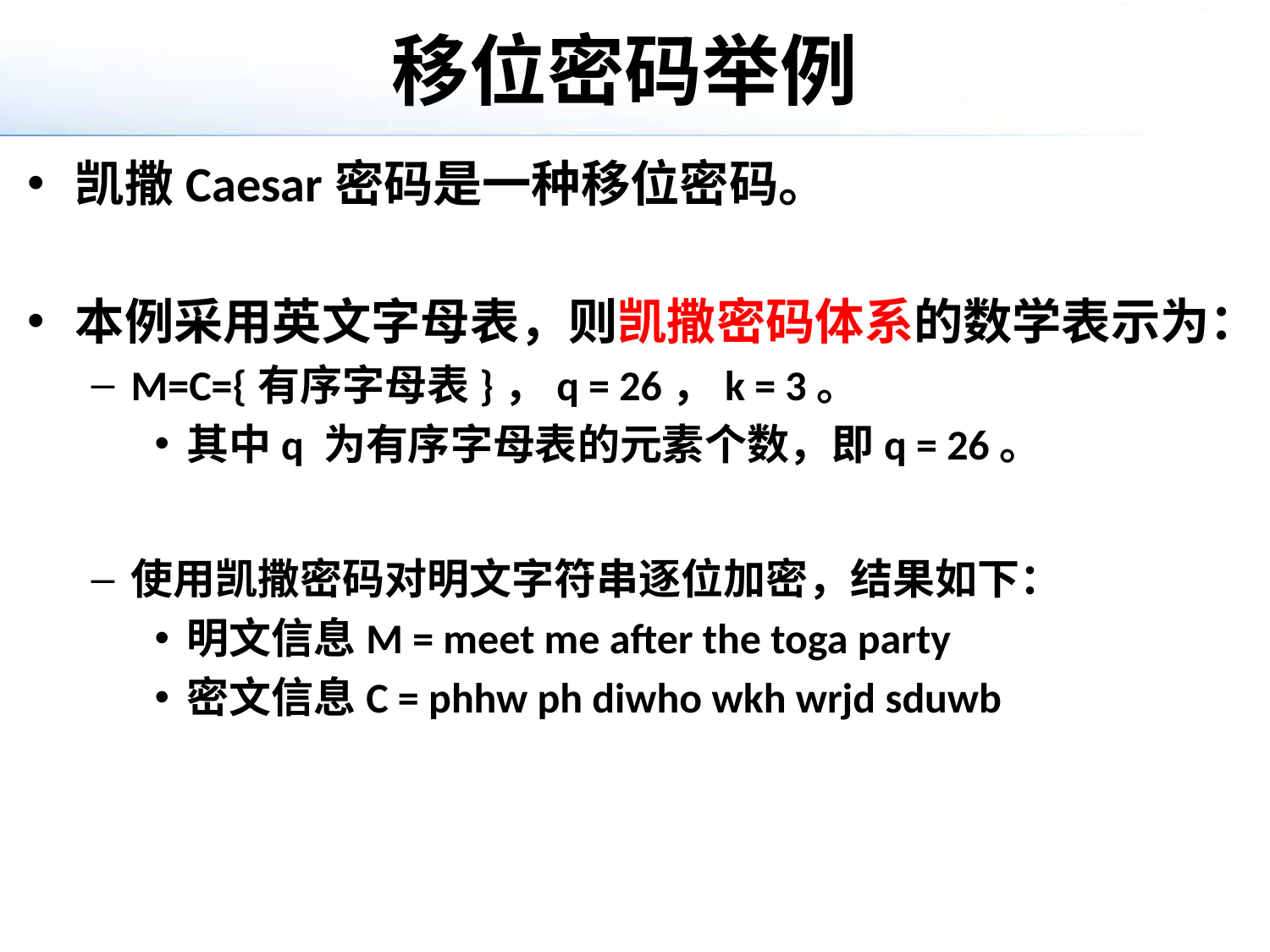

# 移位密码举例
凯撒Caesar密码是一种移位密码。

本例采用英文字母表，则凯撒密码体系的数学表示为：
M=C={有序字母表}，q = 26，k = 3。
其中q 为有序字母表的元素个数，即q = 26。

使用凯撒密码对明文字符串逐位加密，结果如下：
明文信息M = meet me after the toga party
密文信息C = phhw ph diwho wkh wrjd sduwb